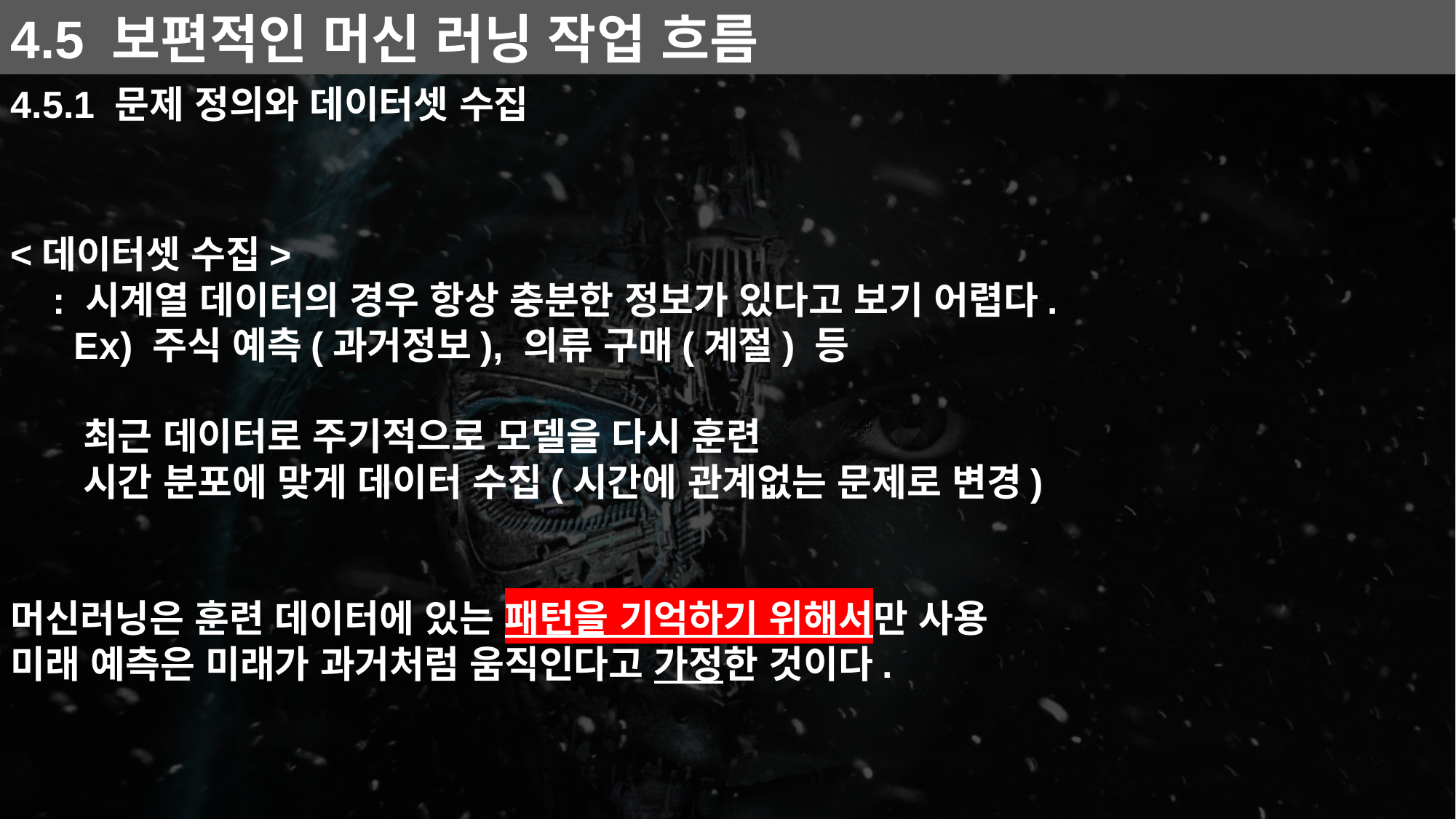

4.5 보편적인 머신 러닝 작업 흐름

4.5.1 문제 정의와 데이터셋 수집
<데이터셋 수집>
    : 시계열 데이터의 경우 항상 충분한 정보가 있다고 보기 어렵다.
      Ex) 주식 예측(과거정보), 의류 구매(계절) 등

      최근 데이터로 주기적으로 모델을 다시 훈련
      시간 분포에 맞게 데이터 수집(시간에 관계없는 문제로 변경)

머신러닝은 훈련 데이터에 있는 패턴을 기억하기 위해서만 사용
미래 예측은 미래가 과거처럼 움직인다고 가정한 것이다.